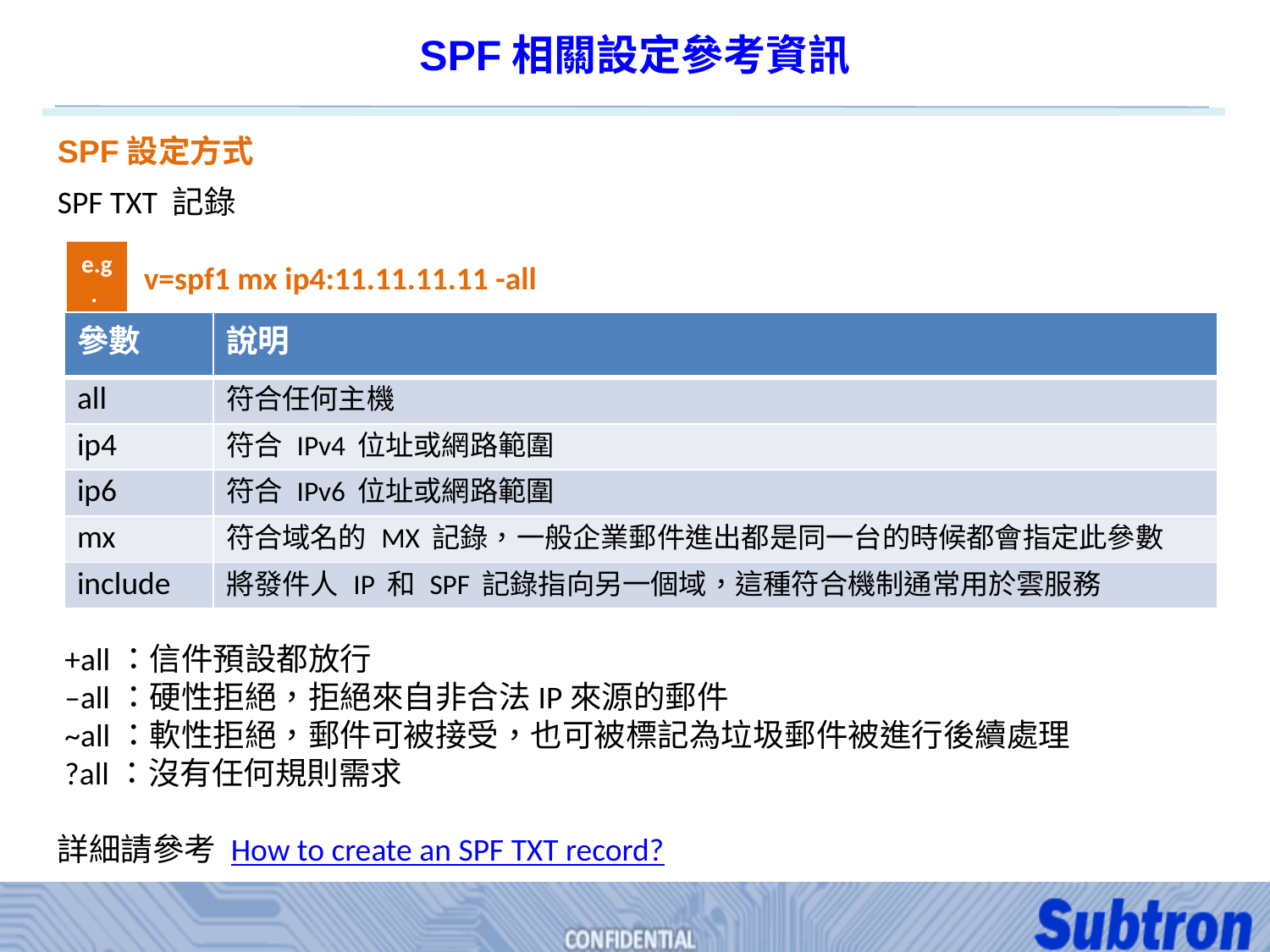

# SPF相關設定參考資訊
SPF設定方式
SPF TXT 記錄

            v=spf1 mx ip4:11.11.11.11 -all

 +all：信件預設都放行
 –all：硬性拒絕，拒絕來自非合法IP來源的郵件
 ~all：軟性拒絕，郵件可被接受，也可被標記為垃圾郵件被進行後續處理
 ?all：沒有任何規則需求

詳細請參考 How to create an SPF TXT record?
e.g.
| 參數 | 說明 |
| --- | --- |
| all | 符合任何主機 |
| ip4 | 符合 IPv4 位址或網路範圍 |
| ip6 | 符合 IPv6 位址或網路範圍 |
| mx | 符合域名的 MX 記錄，一般企業郵件進出都是同一台的時候都會指定此參數 |
| include | 將發件人 IP 和 SPF 記錄指向另一個域，這種符合機制通常用於雲服務 |